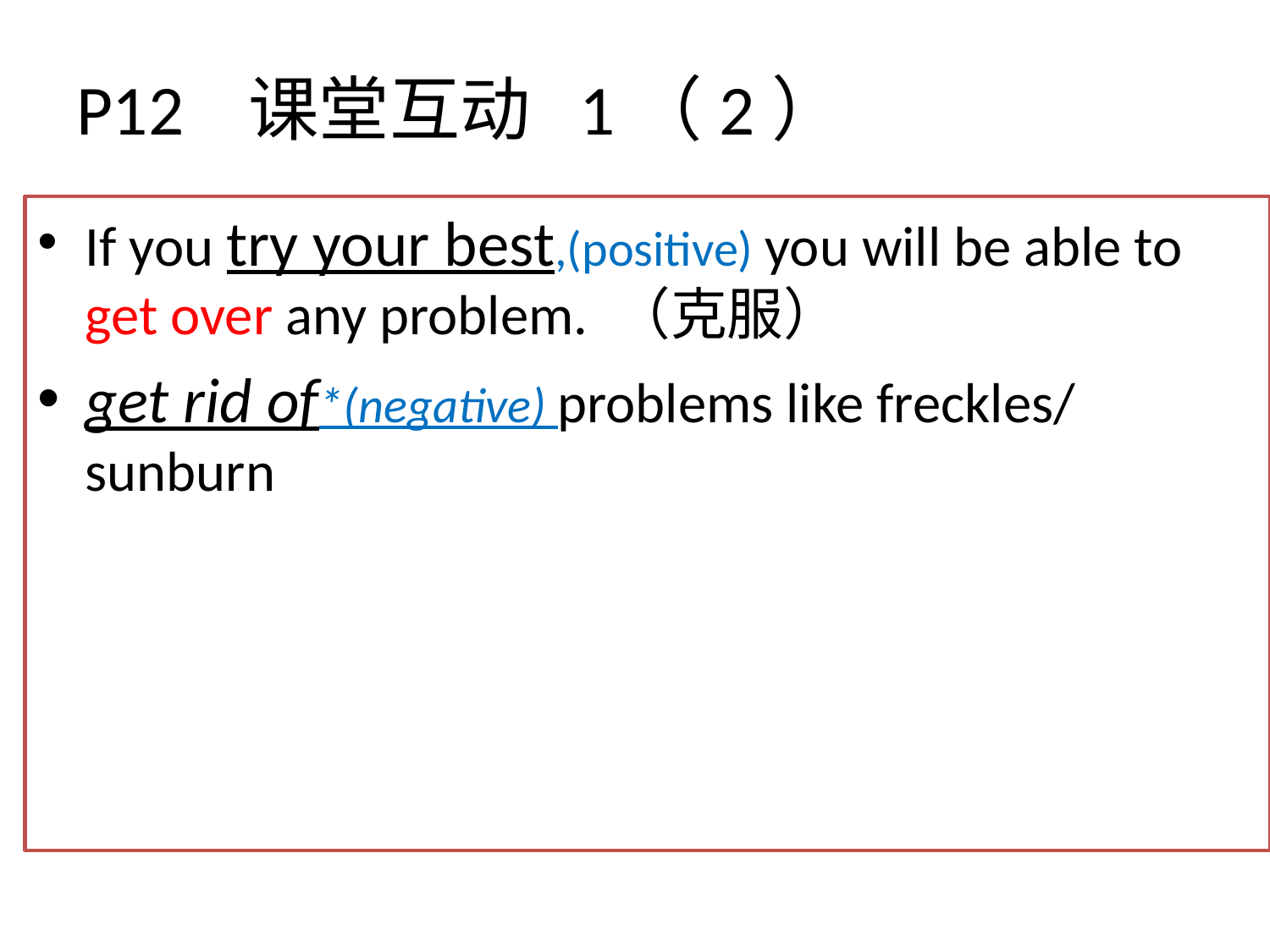

# P12   课堂互动  1（2）
If you try your best,(positive) you will be able to get over any problem. （克服）
get rid of*(negative) problems like freckles/ sunburn